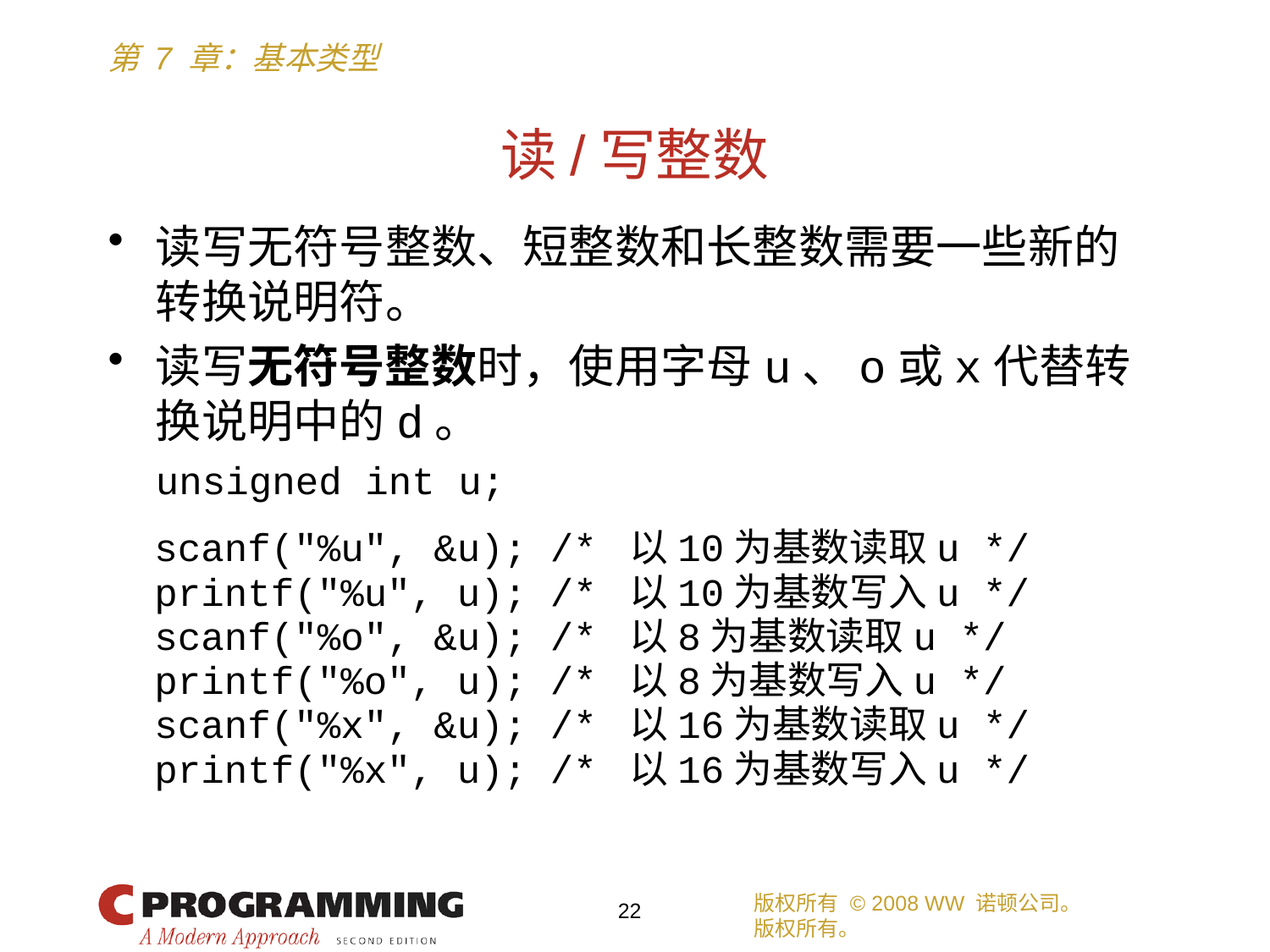

# 读/写整数
读写无符号整数、短整数和长整数需要一些新的转换说明符。
读写无符号整数时，使用字母u、o或x代替转换说明中的d。
	unsigned int u;

  scanf("%u", &u); /* 以10为基数读取u */
  printf("%u", u); /* 以10为基数写入u */
  scanf("%o", &u); /* 以8为基数读取u */
  printf("%o", u); /* 以8为基数写入u */
  scanf("%x", &u); /* 以16为基数读取u */
  printf("%x", u); /* 以16为基数写入u */
版权所有 © 2008 WW 诺顿公司。
版权所有。
22